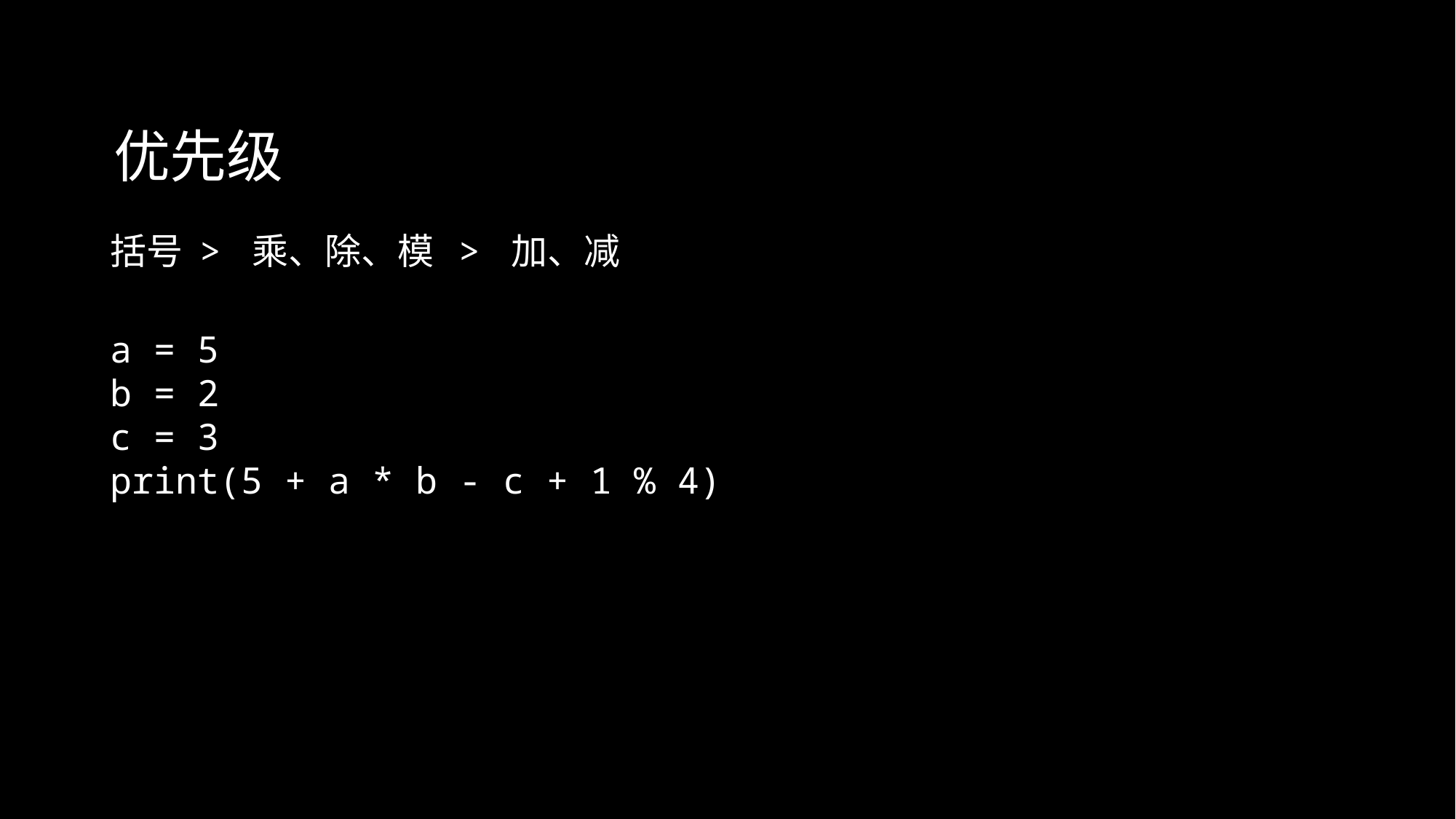

优先级
括号 > 乘、除、模  > 加、减
a = 5
b = 2
c = 3
print(5 + a * b - c + 1 % 4)